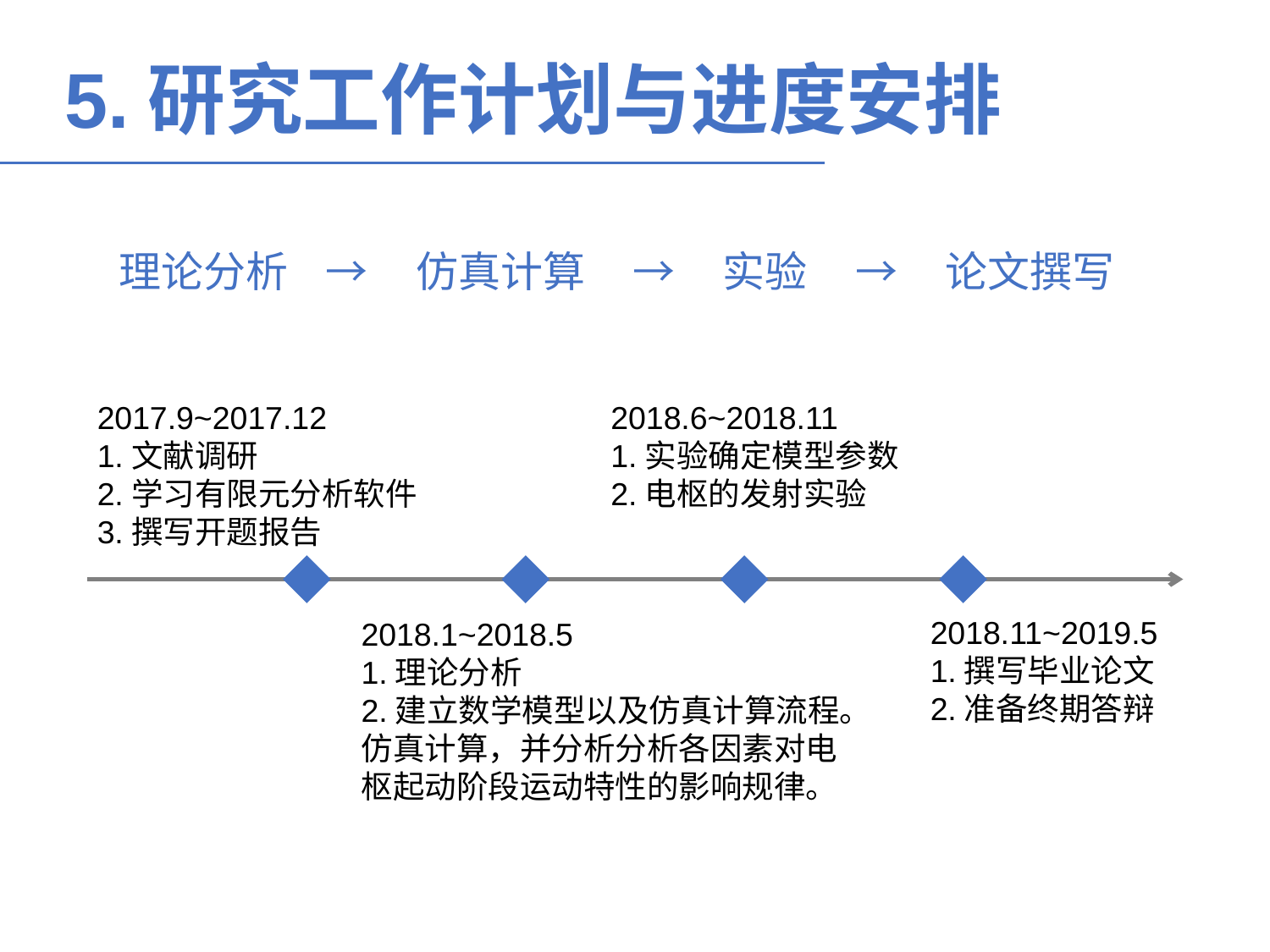

5.研究工作计划与进度安排
理论分析    →     仿真计算     →     实验     →     论文撰写
2017.9~2017.12
1.文献调研
2.学习有限元分析软件
3.撰写开题报告

2018.6~2018.11
1.实验确定模型参数
2.电枢的发射实验

2018.11~2019.5
1.撰写毕业论文
2.准备终期答辩

2018.1~2018.5
1.理论分析
2.建立数学模型以及仿真计算流程。
仿真计算，并分析分析各因素对电枢起动阶段运动特性的影响规律。